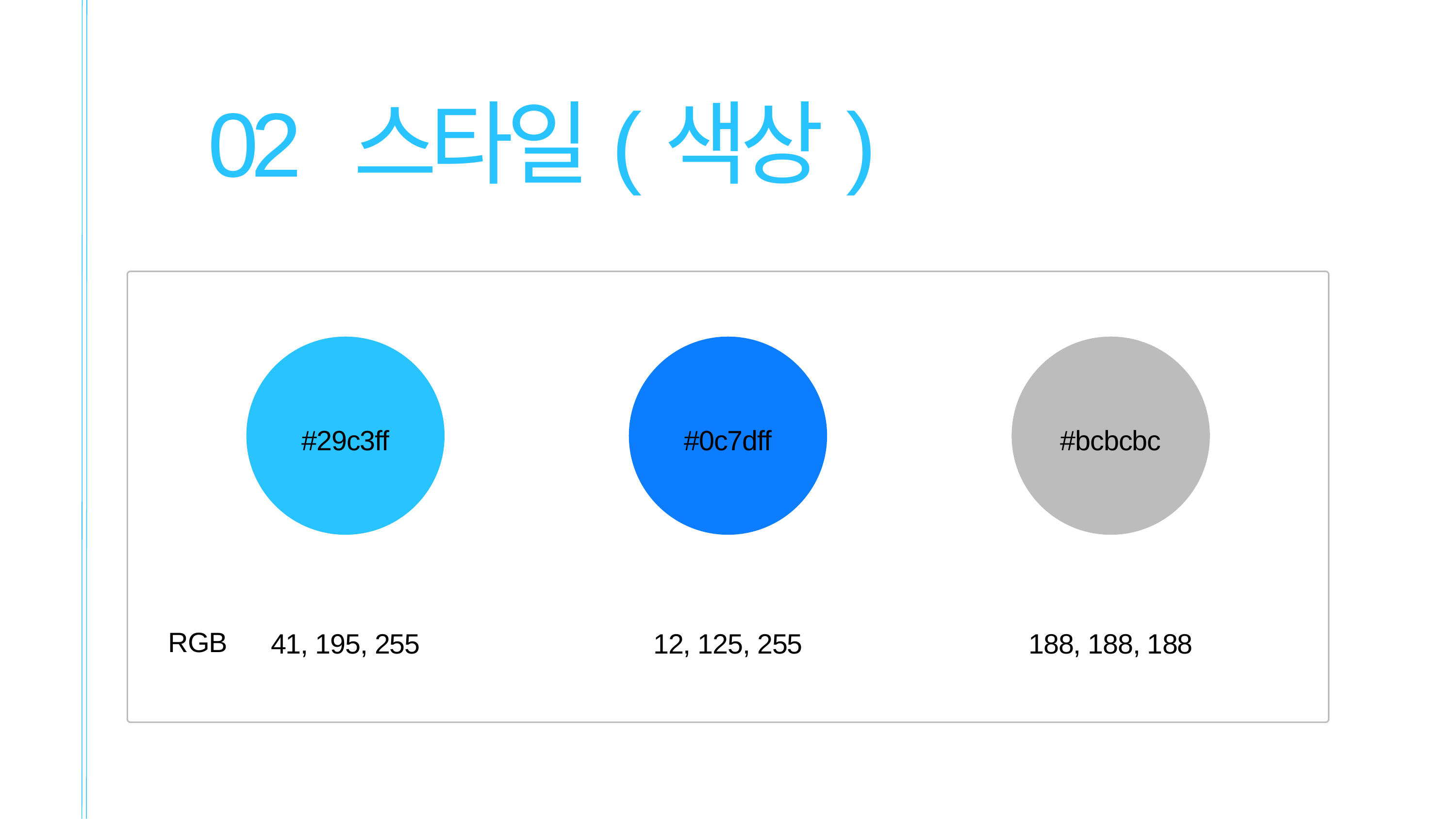

02	스타일(색상)

#29c3ff

#0c7dff

#bcbcbc

RGB
41, 195, 255
12, 125, 255
188, 188, 188